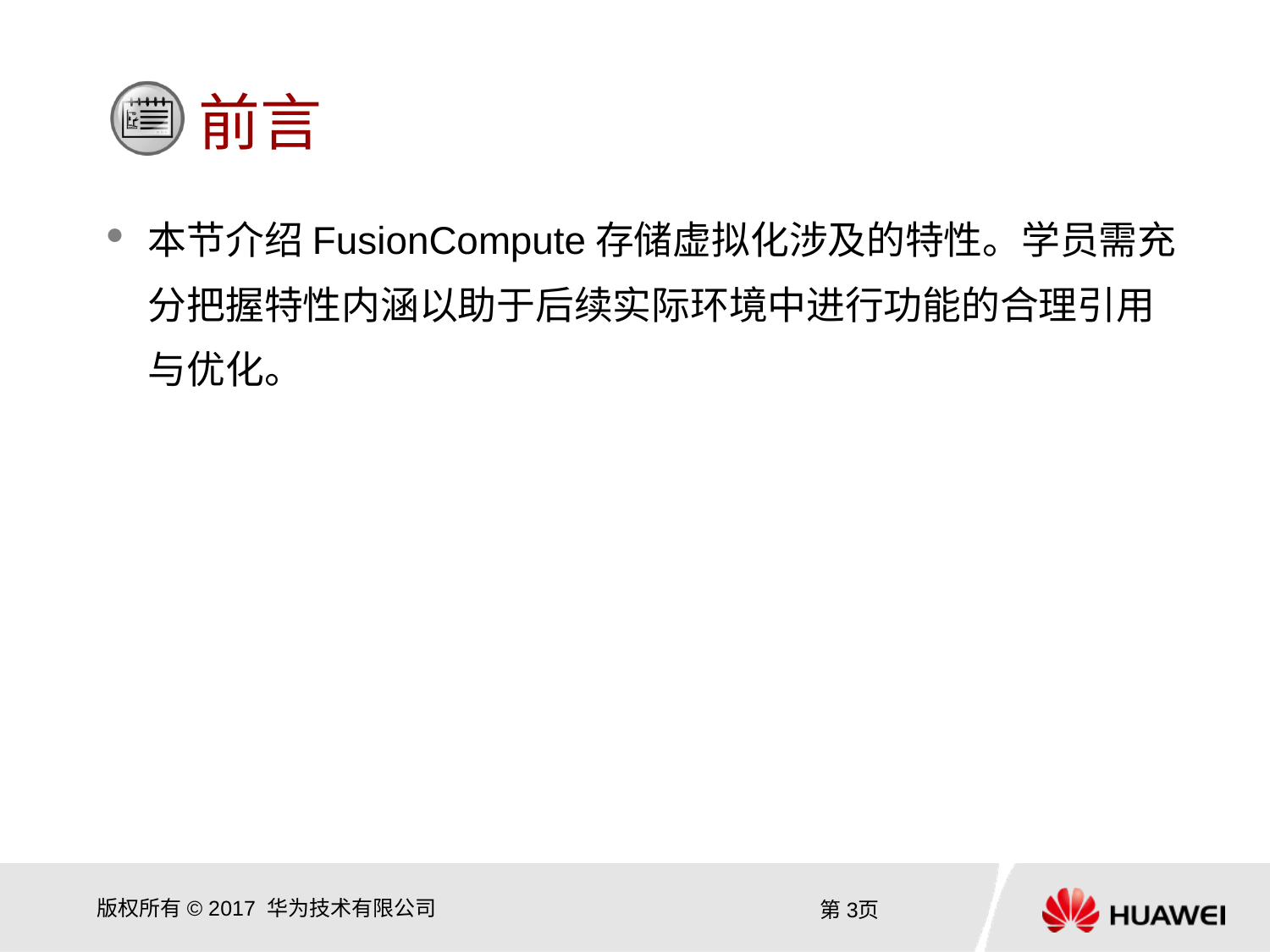

本节介绍FusionCompute存储虚拟化涉及的特性。学员需充分把握特性内涵以助于后续实际环境中进行功能的合理引用与优化。